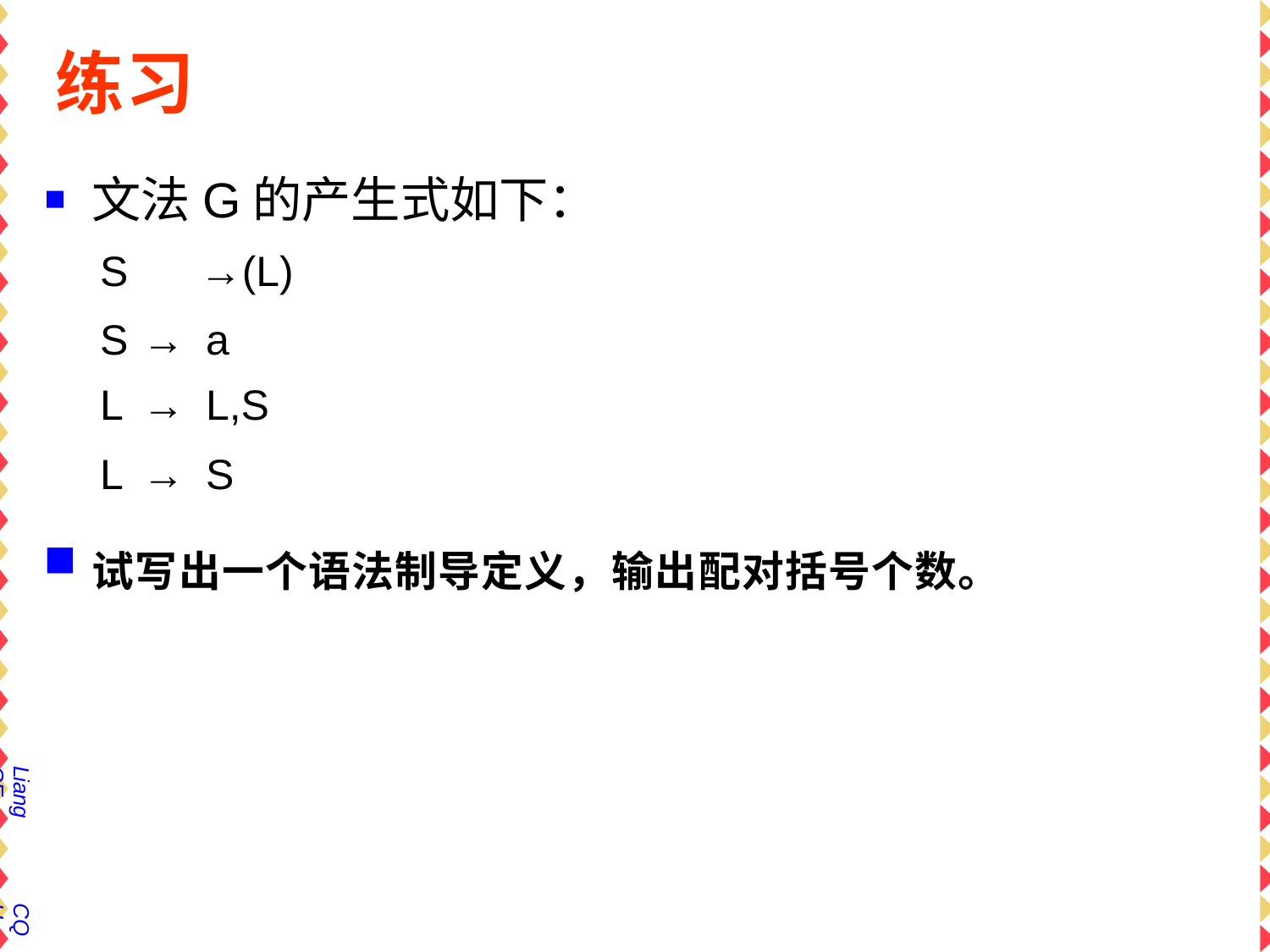

# 练习
文法G的产生式如下：
S	→(L)
| S | → | a |
| --- | --- | --- |
| L | → | L,S |
| L | → | S |
试写出一个语法制导定义，输出配对括号个数。
Liang GE
CQU
36